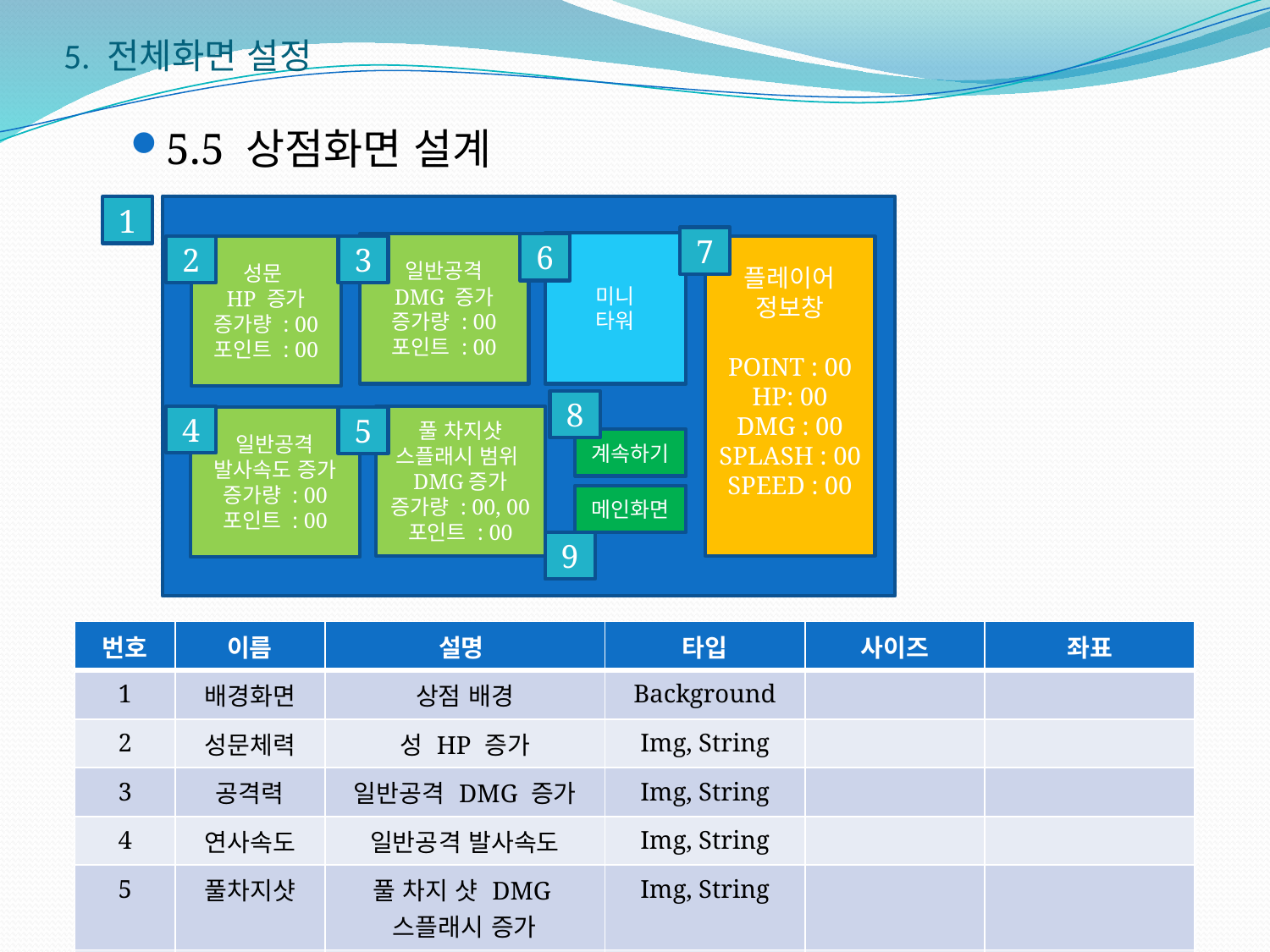

# 5. 전체화면 설정
5.5 상점화면 설계

1
7
미니
타워
일반공격
DMG 증가
증가량 : 00
포인트 : 00
6
2
성문
HP 증가
증가량 : 00
포인트 : 00
3
플레이어
정보창

POINT : 00
HP: 00
DMG : 00
SPLASH : 00
SPEED : 00

8
4
풀 차지샷
스플래시 범위
DMG증가
증가량 : 00, 00
포인트 : 00
일반공격
발사속도 증가
증가량 : 00
포인트 : 00
5
계속하기
메인화면
9
| 번호 | 이름 | 설명 | 타입 | 사이즈 | 좌표 |
| --- | --- | --- | --- | --- | --- |
| 1 | 배경화면 | 상점 배경 | Background |  |  |
| 2 | 성문체력 | 성 HP 증가 | Img, String |  |  |
| 3 | 공격력 | 일반공격 DMG 증가 | Img, String |  |  |
| 4 | 연사속도 | 일반공격 발사속도 | Img, String |  |  |
| 5 | 풀차지샷 | 풀 차지 샷 DMG 스플래시 증가 | Img, String |  |  |
| 6 | 미니타워 전용상점 | 미니타워 전용상점 | Img, String |  |  |
| 7 | 정보창 | 플레이어 정보창 | Img, String |  |  |
| 8 | 계속하기 | 다음 스테이지 진행 | Img, String |  |  |
| 9 | 메인화면 | 메인화면으로 이동 | Img, String |  |  |
| 10 | 속성변경 | 미니타워 속성변경 | Img, String |  |  |
| 11 | 미니타워 업그레이드 | 미니타워의 공격속도와 사거리 업그레이드 | Img, String |  |  |
| 12 | 돌아가기 | 기본상점화면으로 이동 | Img, String |  |  |